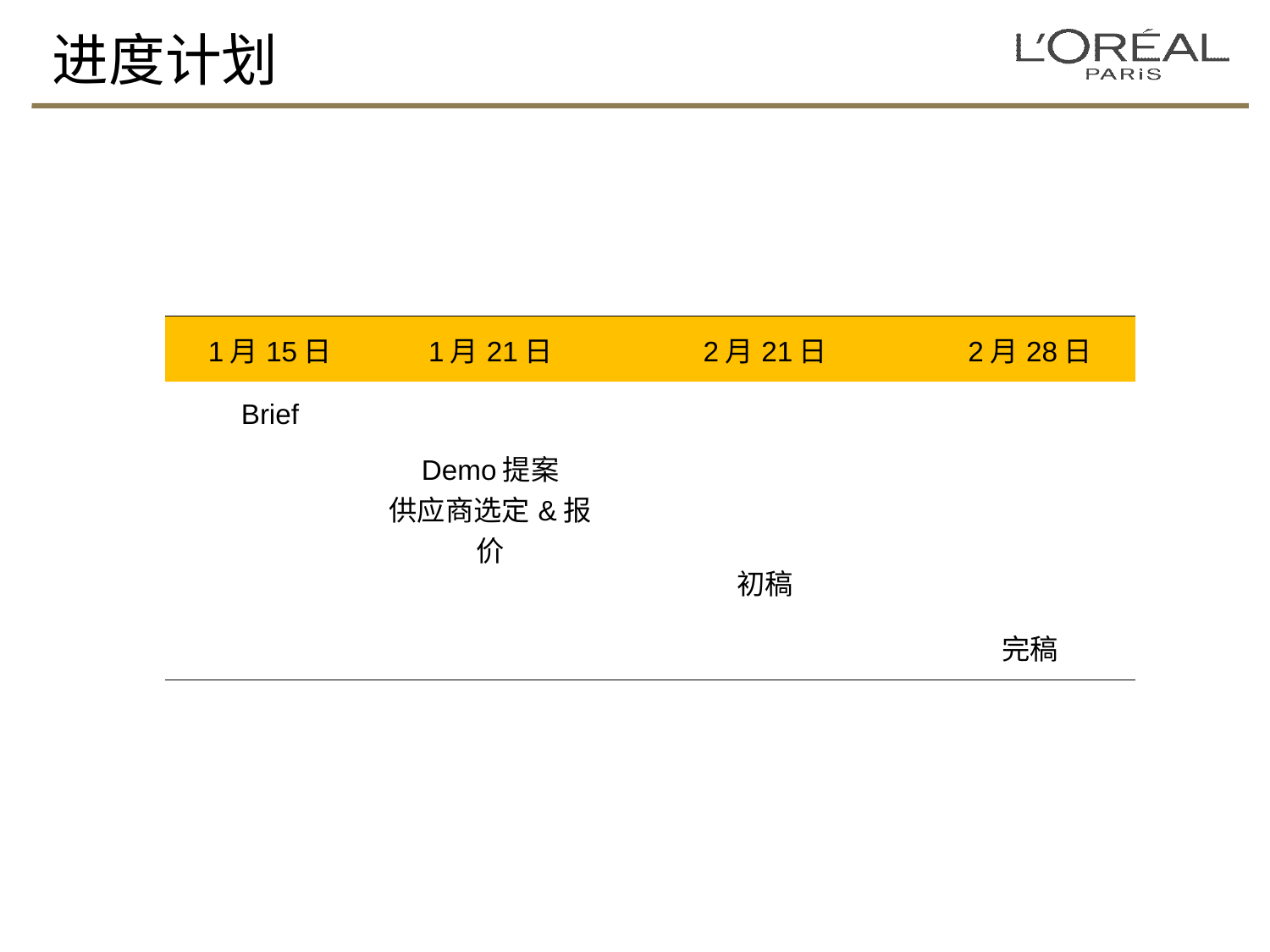

进度计划
| 1月15日 | 1月21日 | 2月21日 | 2月28日 |
| --- | --- | --- | --- |
| Brief |  |  |  |
|  | Demo提案 供应商选定&报价 |  |  |
|  |  | 初稿 |  |
|  |  |  | 完稿 |